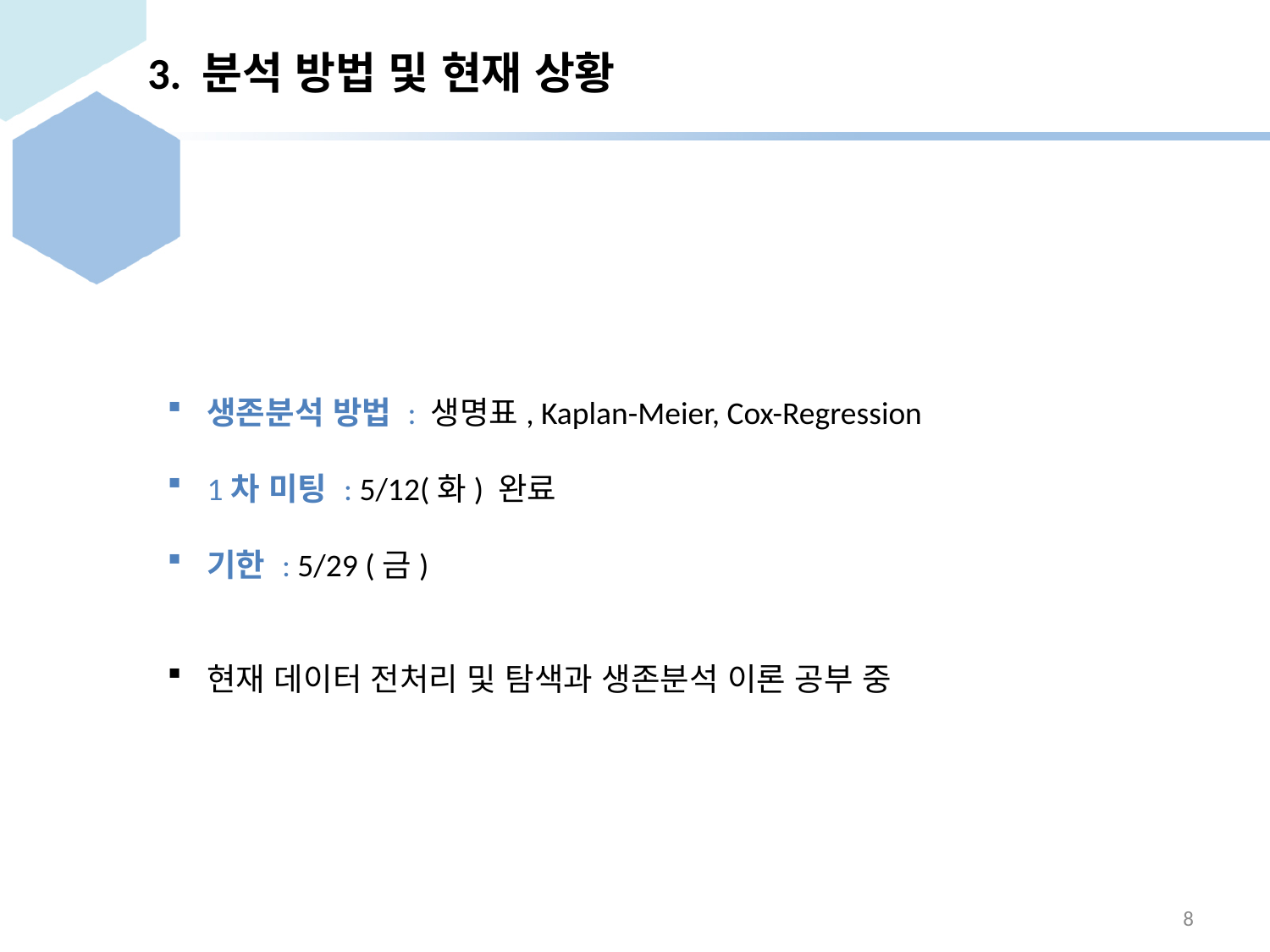

# 3. 분석 방법 및 현재 상황
생존분석 방법 : 생명표, Kaplan-Meier, Cox-Regression

1차 미팅 : 5/12(화) 완료

기한 : 5/29 (금)

현재 데이터 전처리 및 탐색과 생존분석 이론 공부 중
8